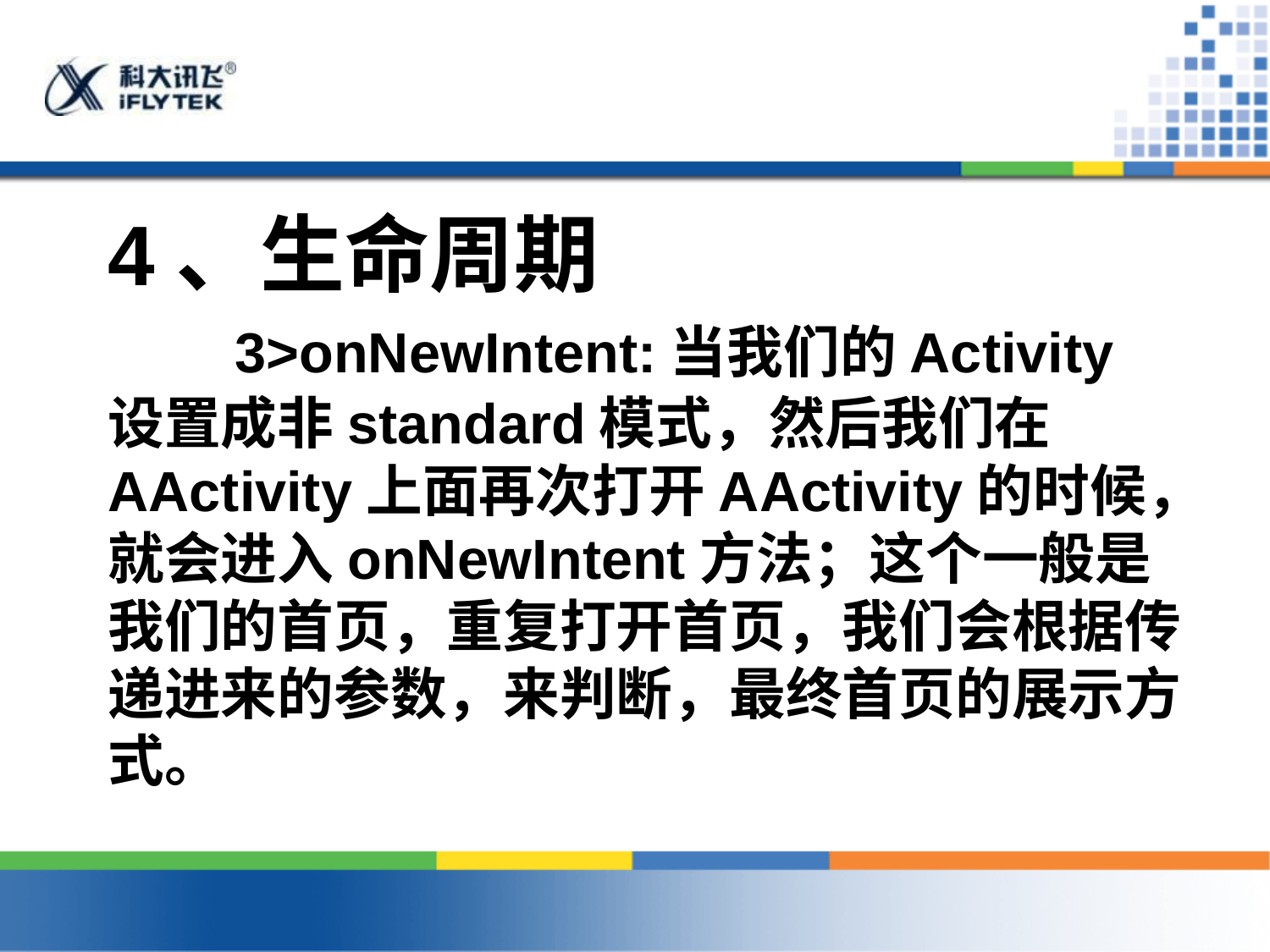

# 4、生命周期 3>onNewIntent:当我们的Activity设置成非standard模式，然后我们在AActivity上面再次打开AActivity的时候，就会进入onNewIntent方法；这个一般是我们的首页，重复打开首页，我们会根据传递进来的参数，来判断，最终首页的展示方式。